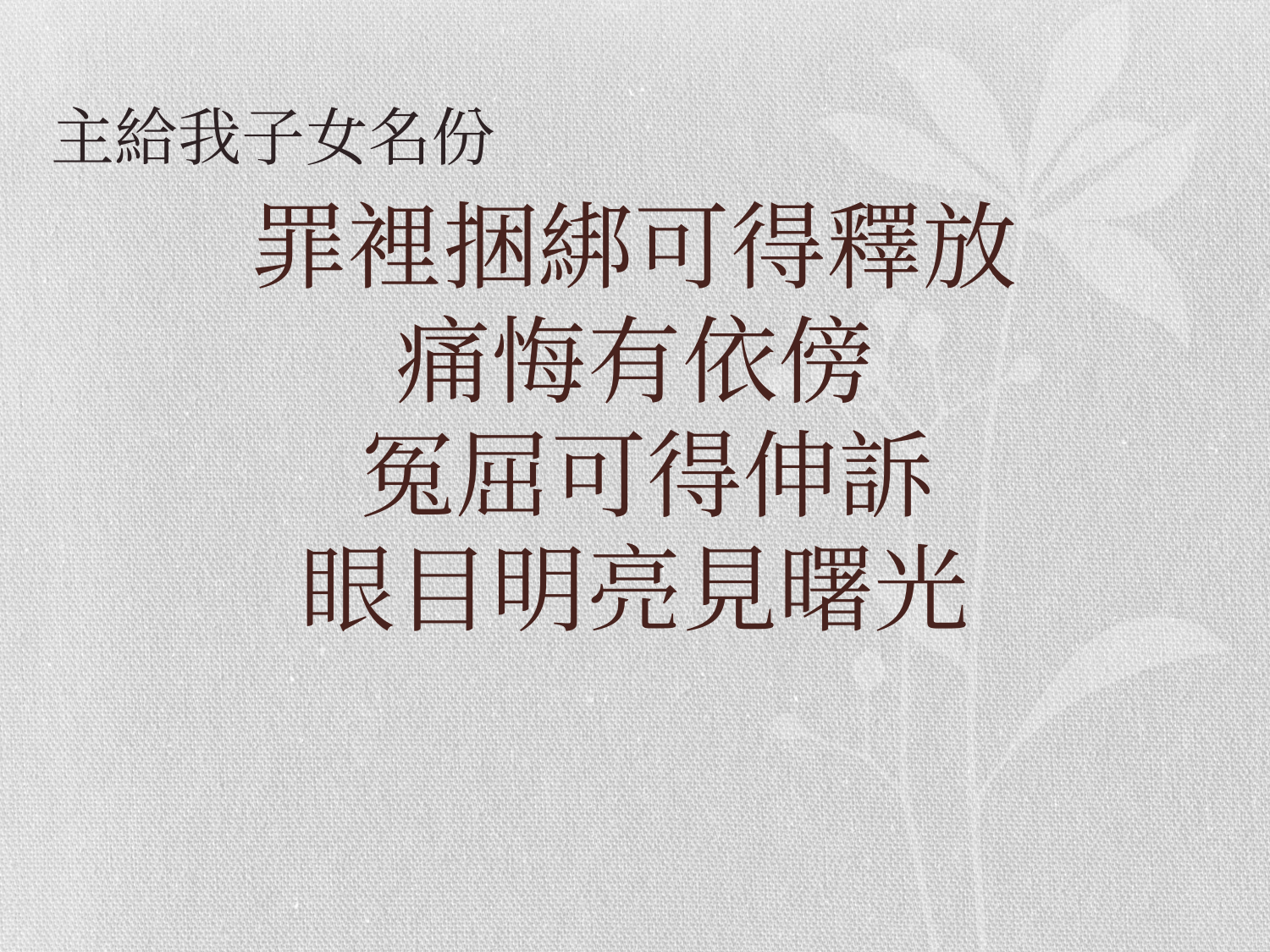

# 主給我子女名份
罪裡捆綁可得釋放
痛悔有依傍
冤屈可得伸訴
眼目明亮見曙光